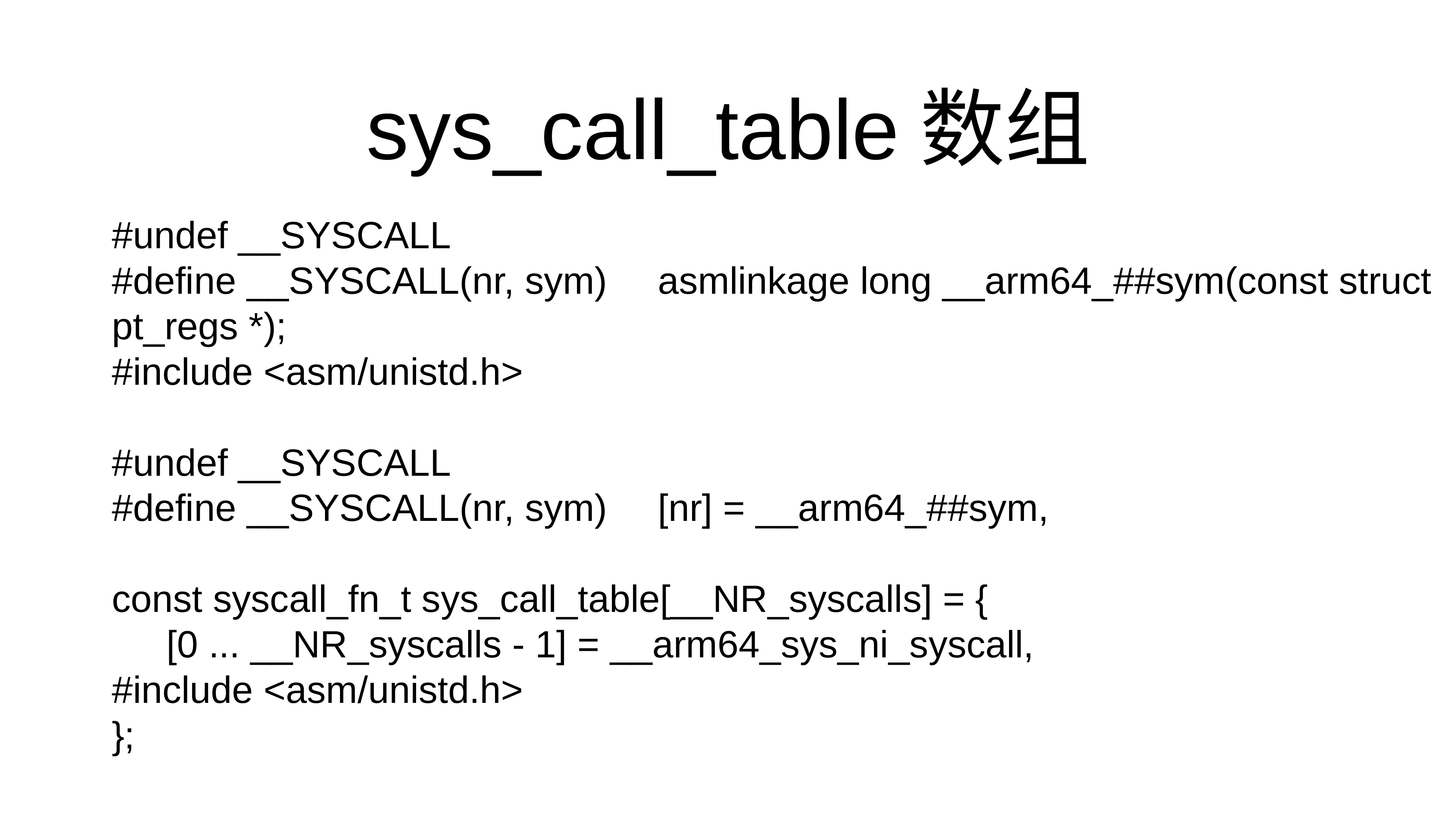

# sys_call_table数组
#undef __SYSCALL
#define __SYSCALL(nr, sym)	asmlinkage long __arm64_##sym(const struct pt_regs *);
#include <asm/unistd.h>

#undef __SYSCALL
#define __SYSCALL(nr, sym)	[nr] = __arm64_##sym,

const syscall_fn_t sys_call_table[__NR_syscalls] = {
	[0 ... __NR_syscalls - 1] = __arm64_sys_ni_syscall,
#include <asm/unistd.h>
};